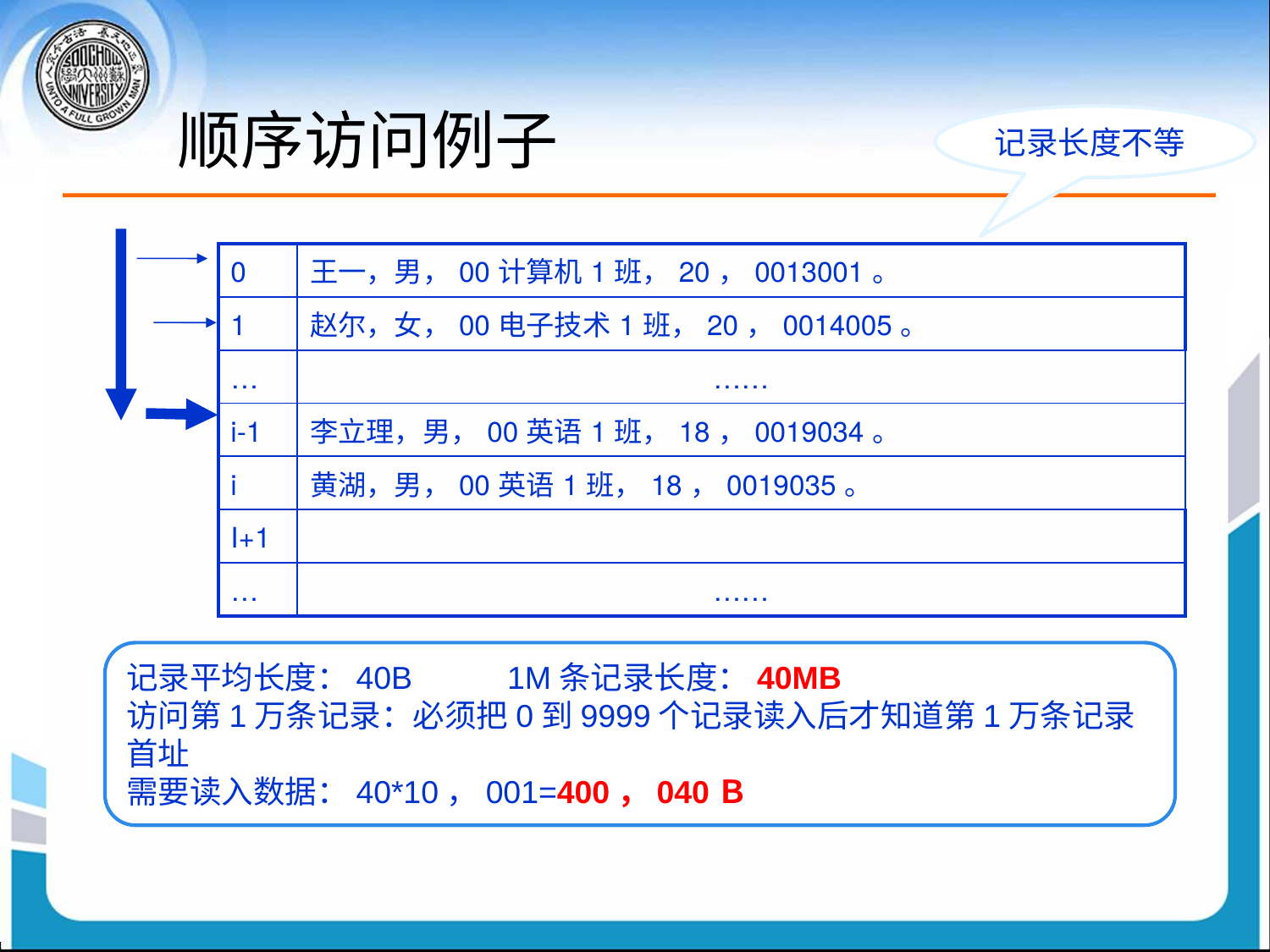

# 顺序访问例子
记录长度不等

| 0 | 王一，男，00计算机1班，20，0013001。 |
| --- | --- |
| 1 | 赵尔，女，00电子技术1班，20，0014005。 |
| … | …… |
| i-1 | 李立理，男，00英语1班，18，0019034。 |
| i | 黄湖，男，00英语1班，18，0019035。 |
| I+1 |  |
| … | …… |

记录平均长度：40B	1M条记录长度：40MB
访问第1万条记录：必须把0到9999个记录读入后才知道第1万条记录首址
需要读入数据：40*10，001=400，040Ｂ